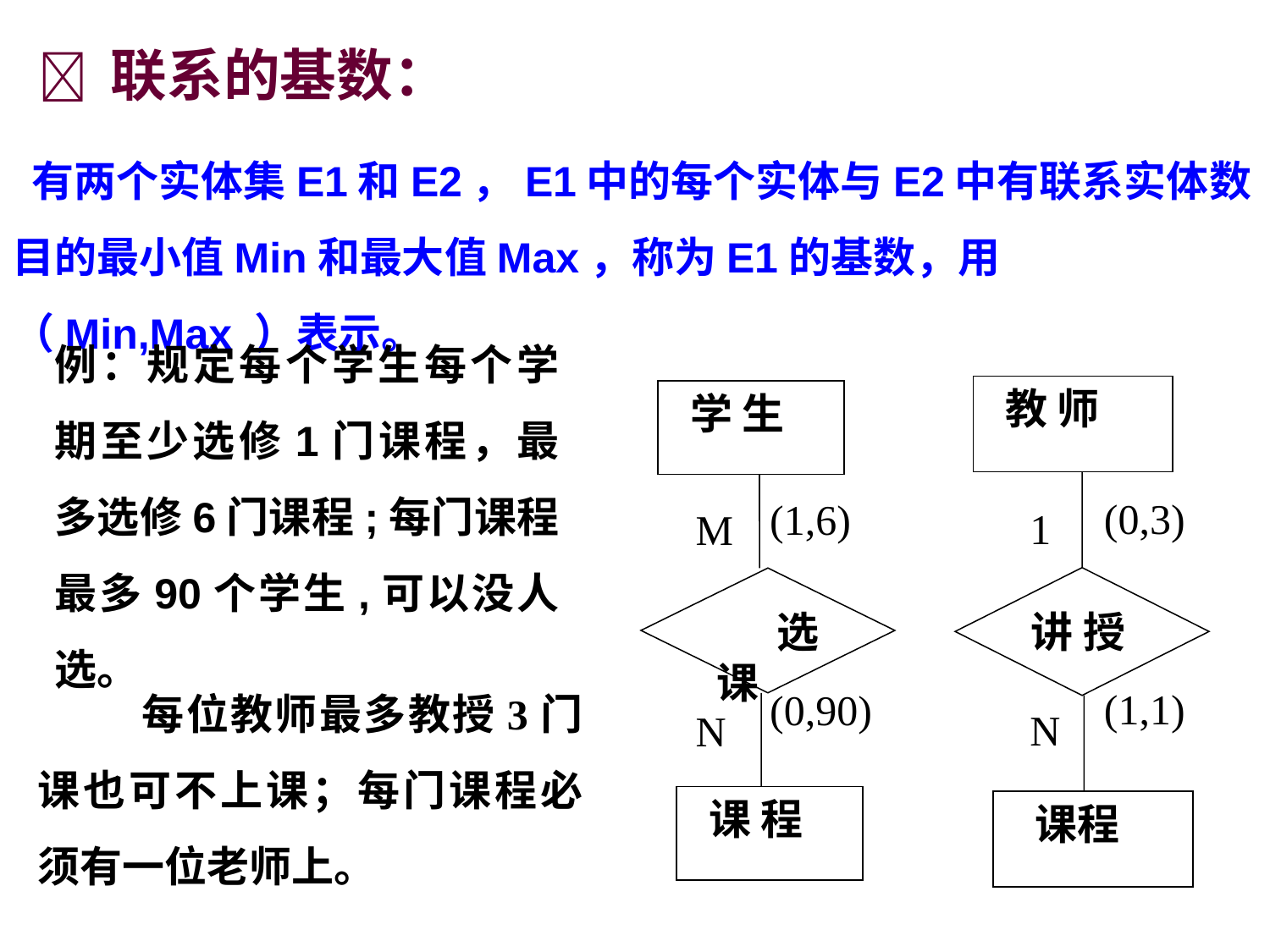

• 联系的基数：
 有两个实体集E1和E2，E1中的每个实体与E2中有联系实体数目的最小值Min和最大值Max，称为E1的基数，用（Min,Max ）表示。

例：规定每个学生每个学期至少选修1门课程，最多选修6门课程;每门课程最多90个学生,可以没人选。
 教 师

讲 授

  课程
(0,3)
1
(1,1)
N
 学 生

 选课

 课 程
(1,6)
M
(0,90)
N
1
(0,3)
        每位教师最多教授3门课也可不上课；每门课程必须有一位老师上。
N
(1,1)